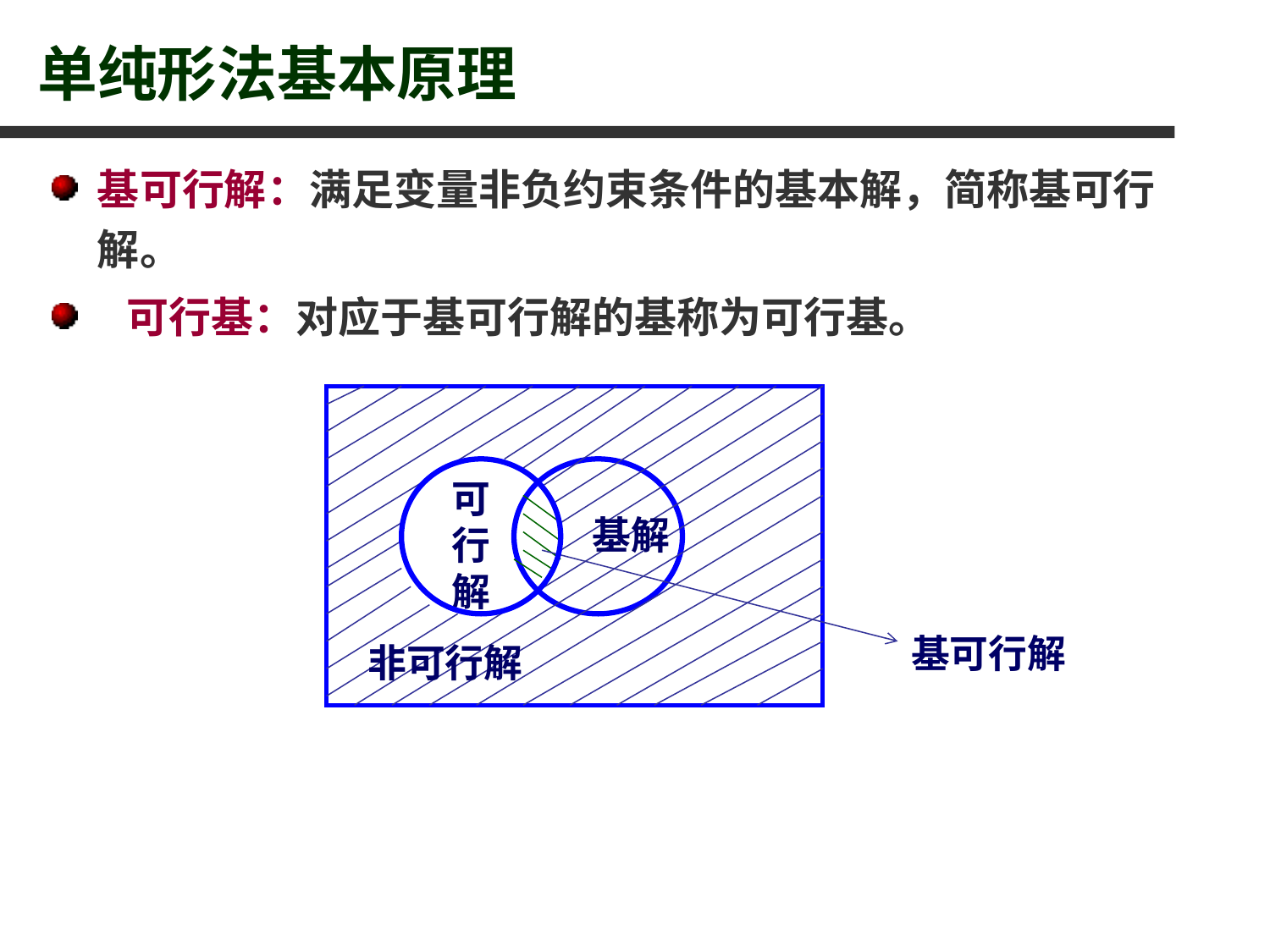

# 单纯形法基本原理
基可行解：满足变量非负约束条件的基本解，简称基可行解。
  可行基：对应于基可行解的基称为可行基。

可
行
解

基解

基可行解
非可行解